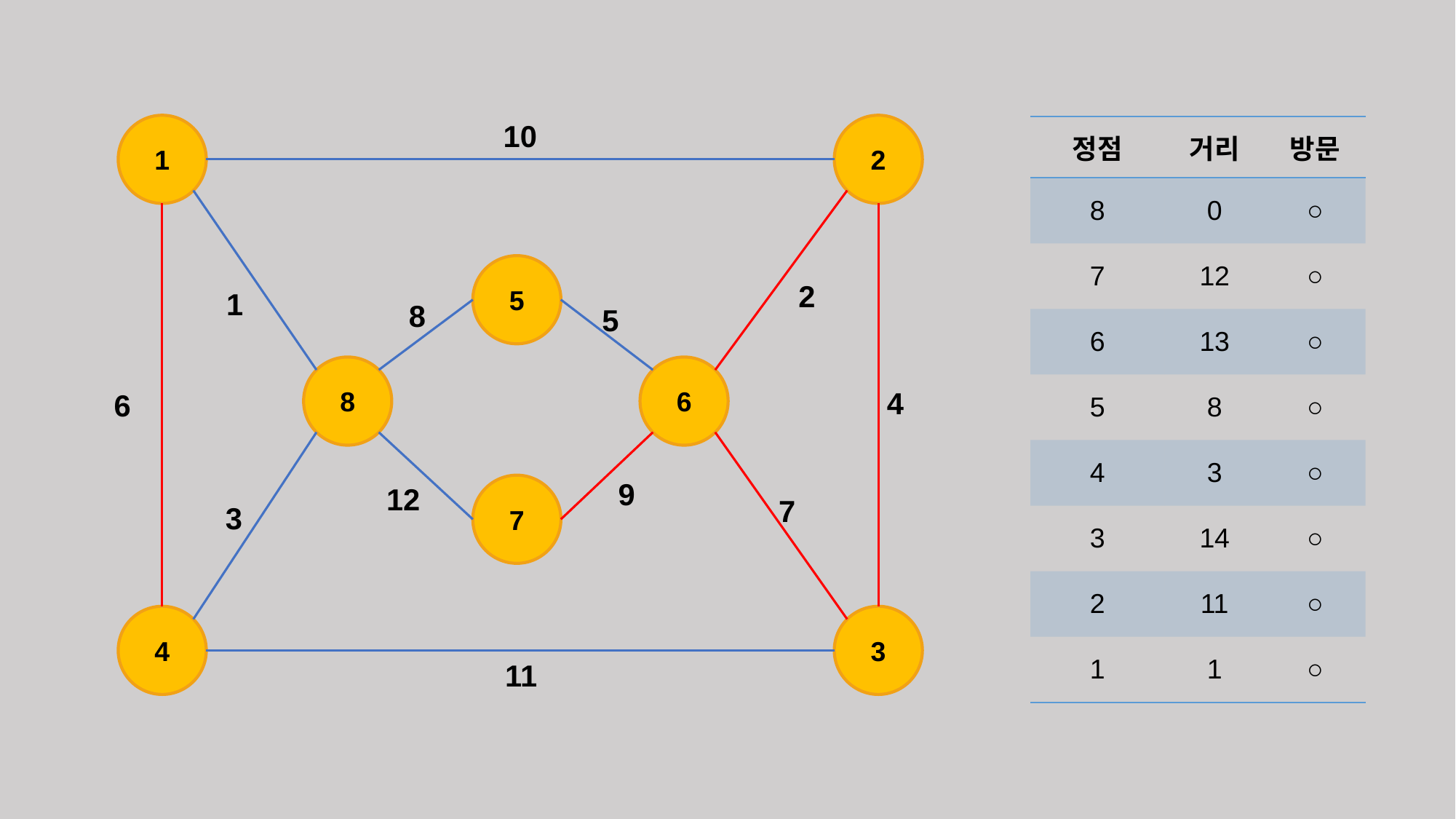

10
1
2
| 정점 | 거리 | 방문 |
| --- | --- | --- |
| 8 | 0 | ○ |
| 7 | 12 | ○ |
| 6 | 13 | ○ |
| 5 | 8 | ○ |
| 4 | 3 | ○ |
| 3 | 14 | ○ |
| 2 | 11 | ○ |
| 1 | 1 | ○ |
5
2
1
8
5
8
6
4
6
9
12
7
7
3
4
3
11